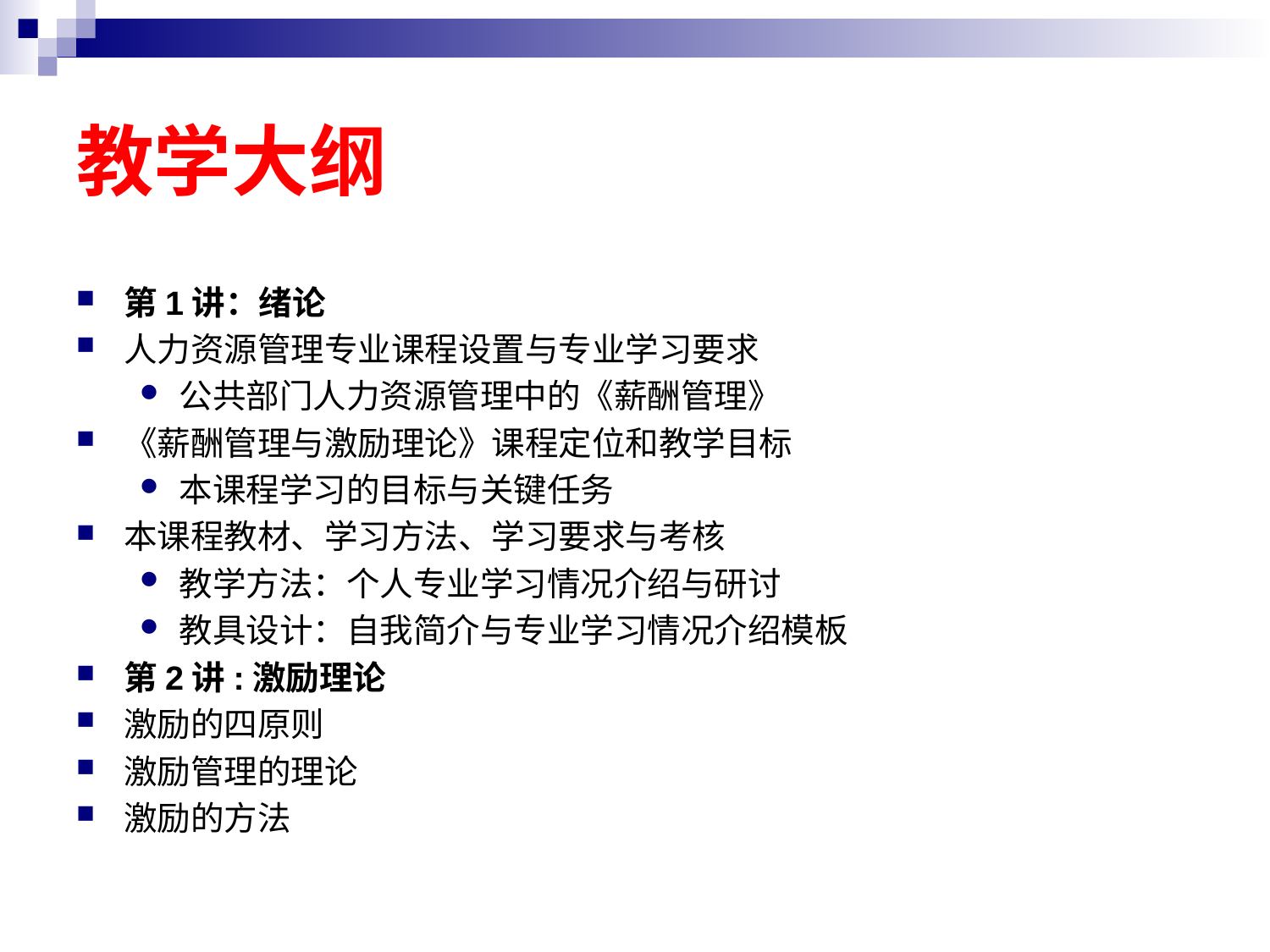

# 教学大纲
第1讲：绪论
人力资源管理专业课程设置与专业学习要求
公共部门人力资源管理中的《薪酬管理》
《薪酬管理与激励理论》课程定位和教学目标
本课程学习的目标与关键任务
本课程教材、学习方法、学习要求与考核
教学方法：个人专业学习情况介绍与研讨
教具设计：自我简介与专业学习情况介绍模板
第2讲:激励理论
激励的四原则
激励管理的理论
激励的方法

4